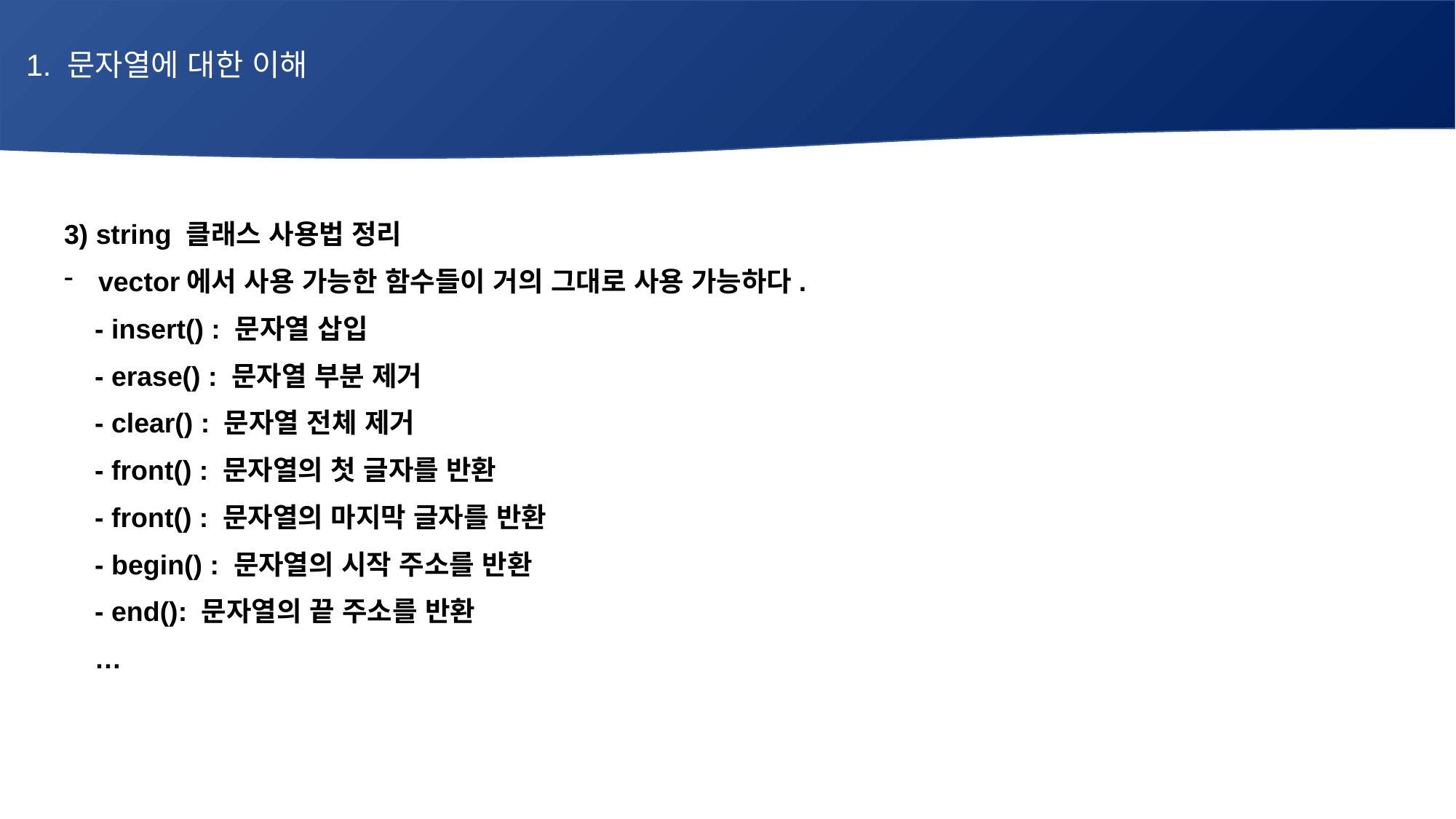

1. 문자열에 대한 이해
# 매주 1 과제 LV2
3) string 클래스 사용법 정리
vector에서 사용 가능한 함수들이 거의 그대로 사용 가능하다.
    - insert() : 문자열 삽입
    - erase() : 문자열 부분 제거
    - clear() : 문자열 전체 제거
    - front() : 문자열의 첫 글자를 반환
    - front() : 문자열의 마지막 글자를 반환
    - begin() : 문자열의 시작 주소를 반환
    - end(): 문자열의 끝 주소를 반환
    …